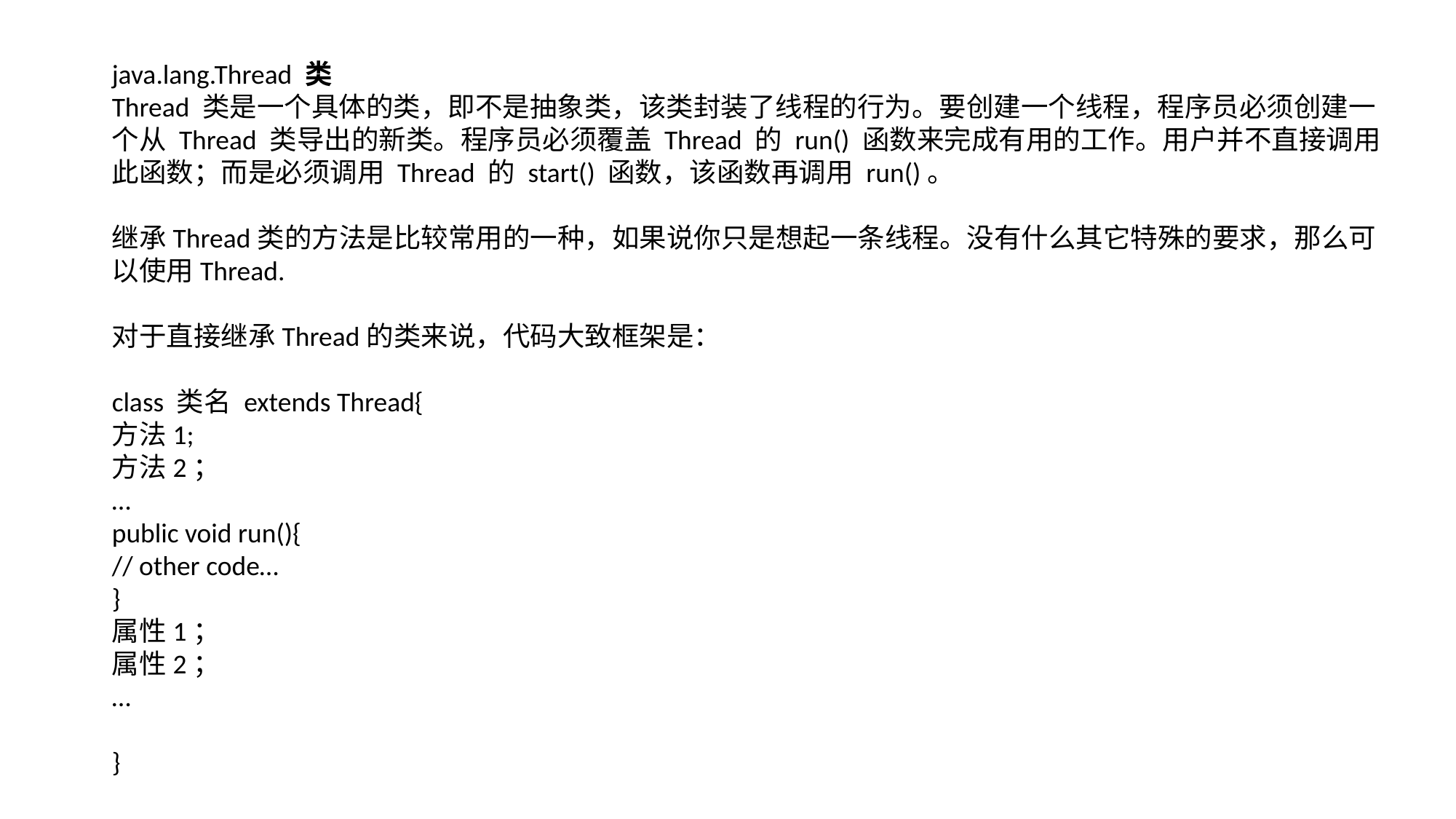

java.lang.Thread 类
Thread 类是一个具体的类，即不是抽象类，该类封装了线程的行为。要创建一个线程，程序员必须创建一个从 Thread 类导出的新类。程序员必须覆盖 Thread 的 run() 函数来完成有用的工作。用户并不直接调用此函数；而是必须调用 Thread 的 start() 函数，该函数再调用 run()。

继承Thread类的方法是比较常用的一种，如果说你只是想起一条线程。没有什么其它特殊的要求，那么可以使用Thread.

对于直接继承Thread的类来说，代码大致框架是：

class 类名 extends Thread{
方法1;
方法2；
…
public void run(){
// other code…
}
属性1；
属性2；
…

}